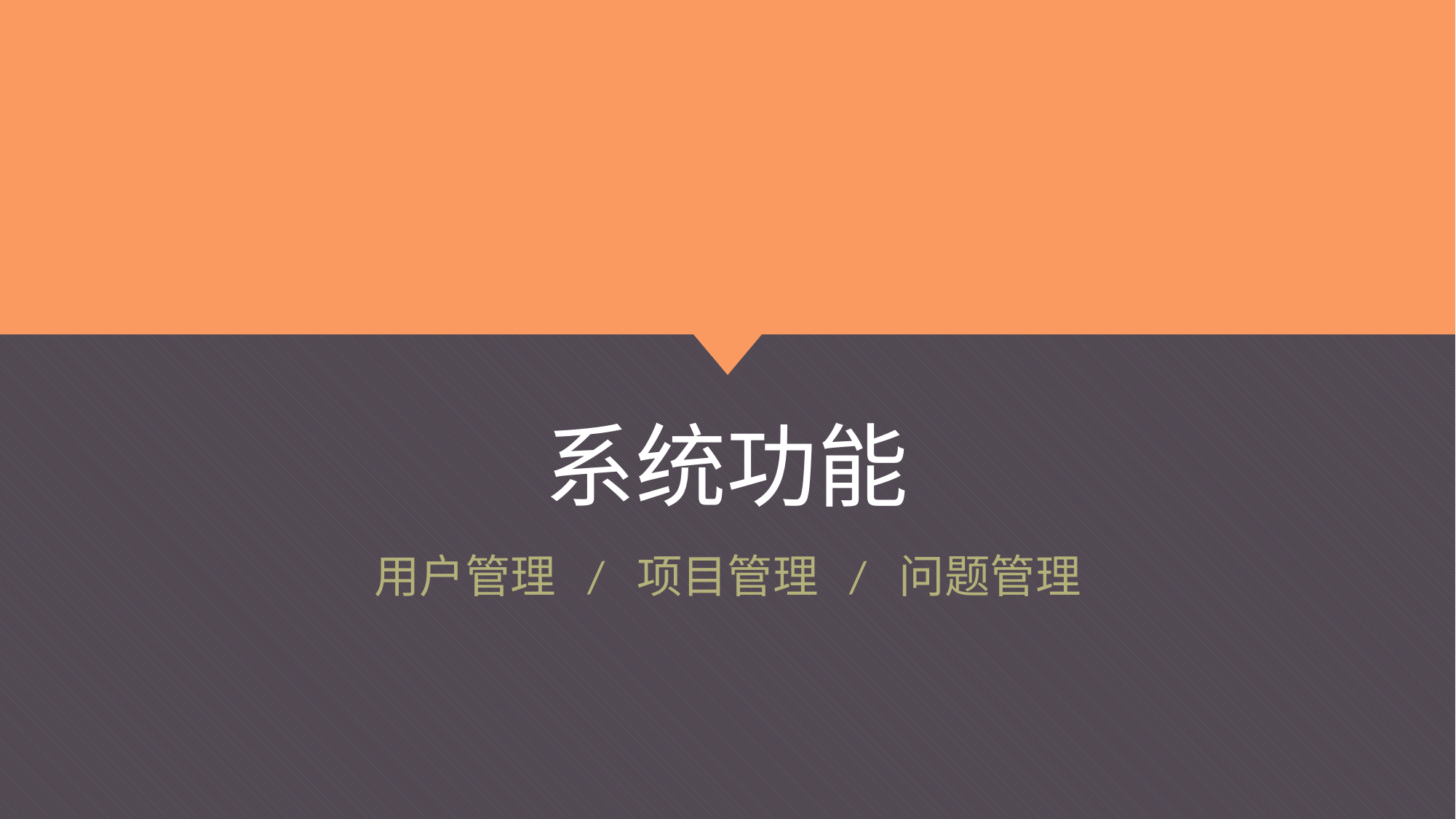

# 系统功能
用户管理  /  项目管理  /  问题管理